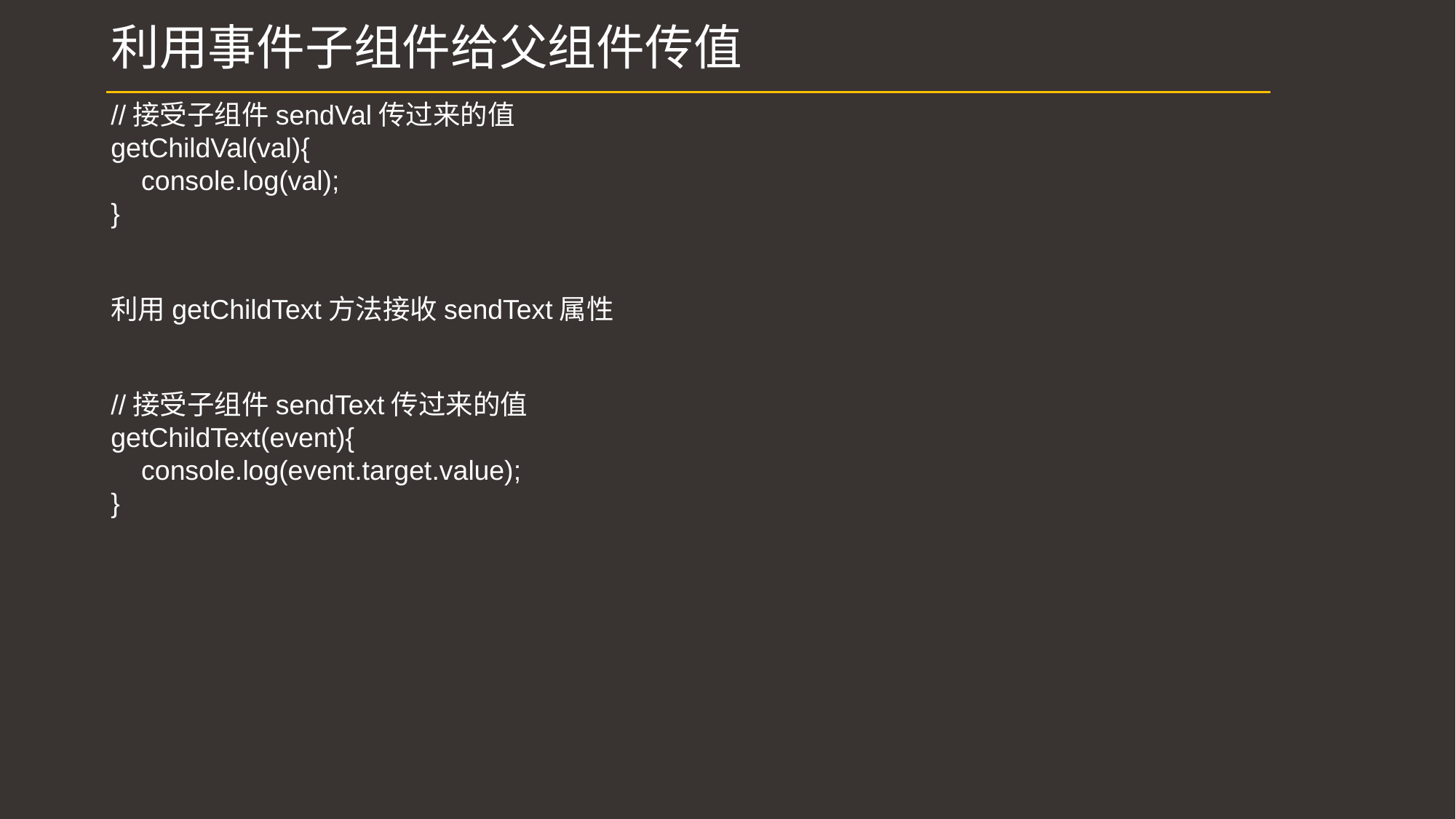

# 利用事件子组件给父组件传值
//接受子组件sendVal传过来的值
getChildVal(val){
    console.log(val);
}

利用getChildText方法接收sendText属性

//接受子组件sendText传过来的值
getChildText(event){
    console.log(event.target.value);
}